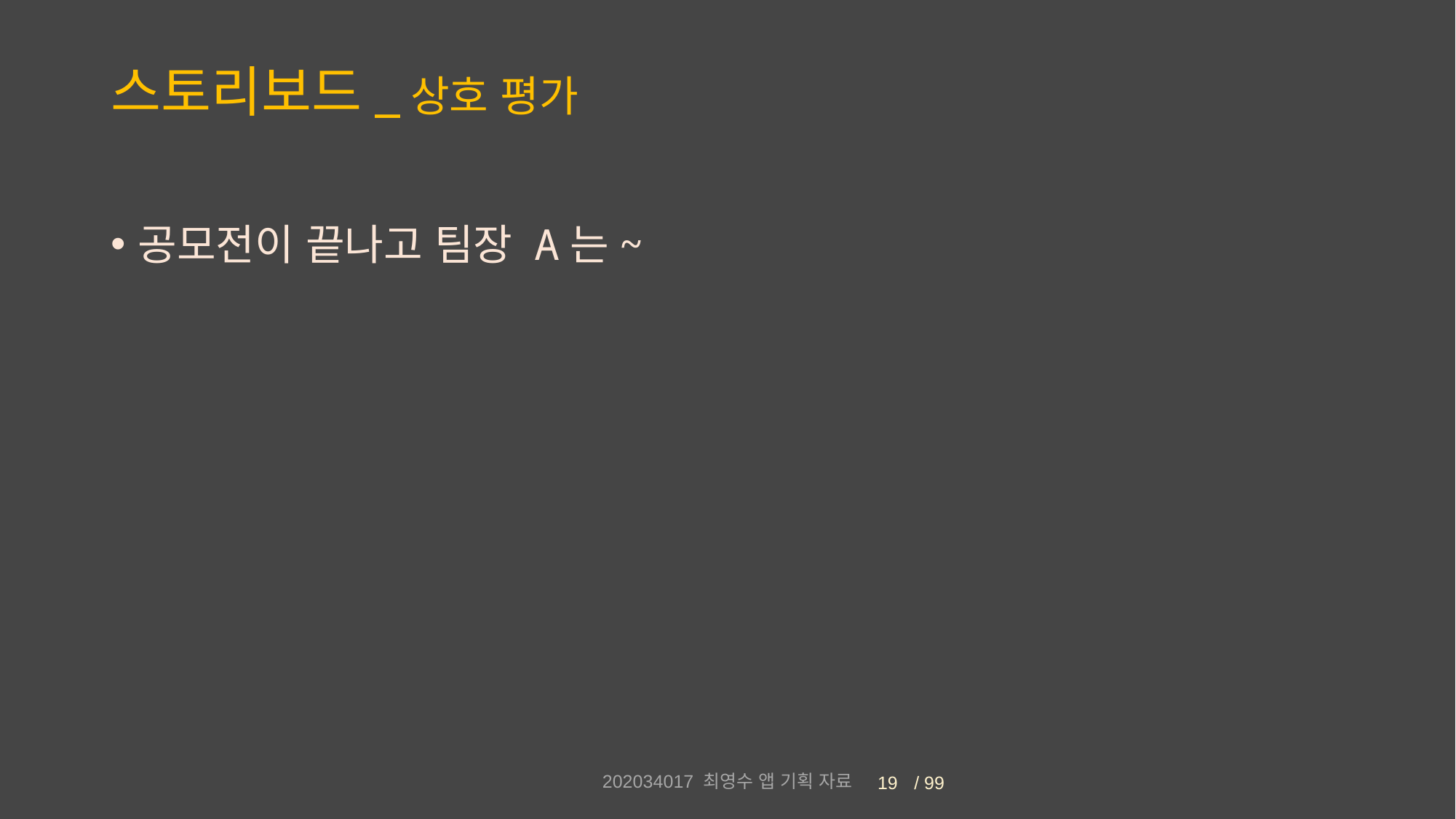

# 스토리보드_상호 평가
공모전이 끝나고 팀장 A는~
202034017 최영수 앱 기획 자료
19